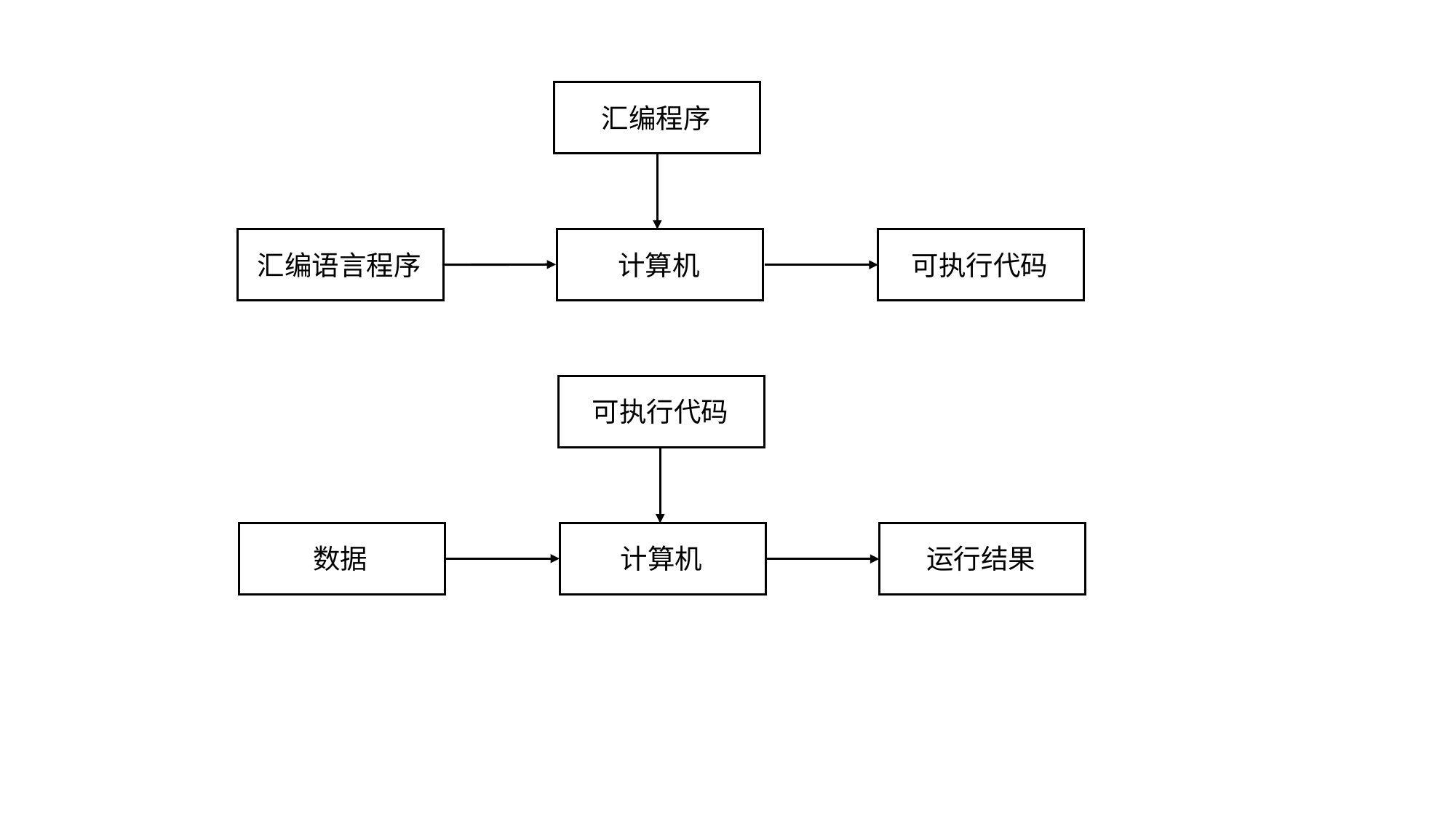

汇编程序

汇编语言程序

计算机

可执行代码

可执行代码

数据

运行结果

计算机